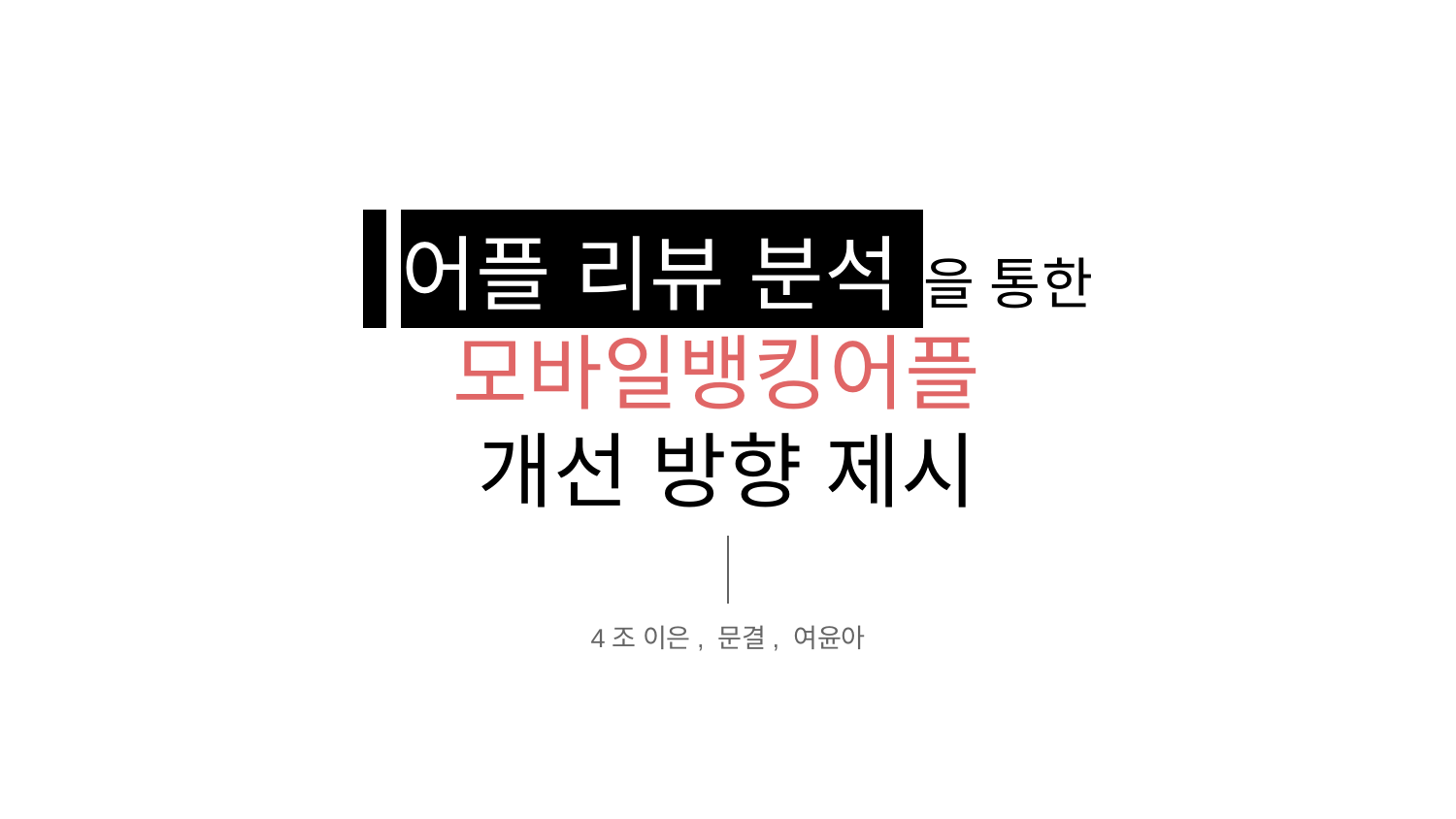

# 어플 리뷰 분석 을 통한
모바일뱅킹어플
개선 방향 제시
4조 이은, 문결, 여윤아